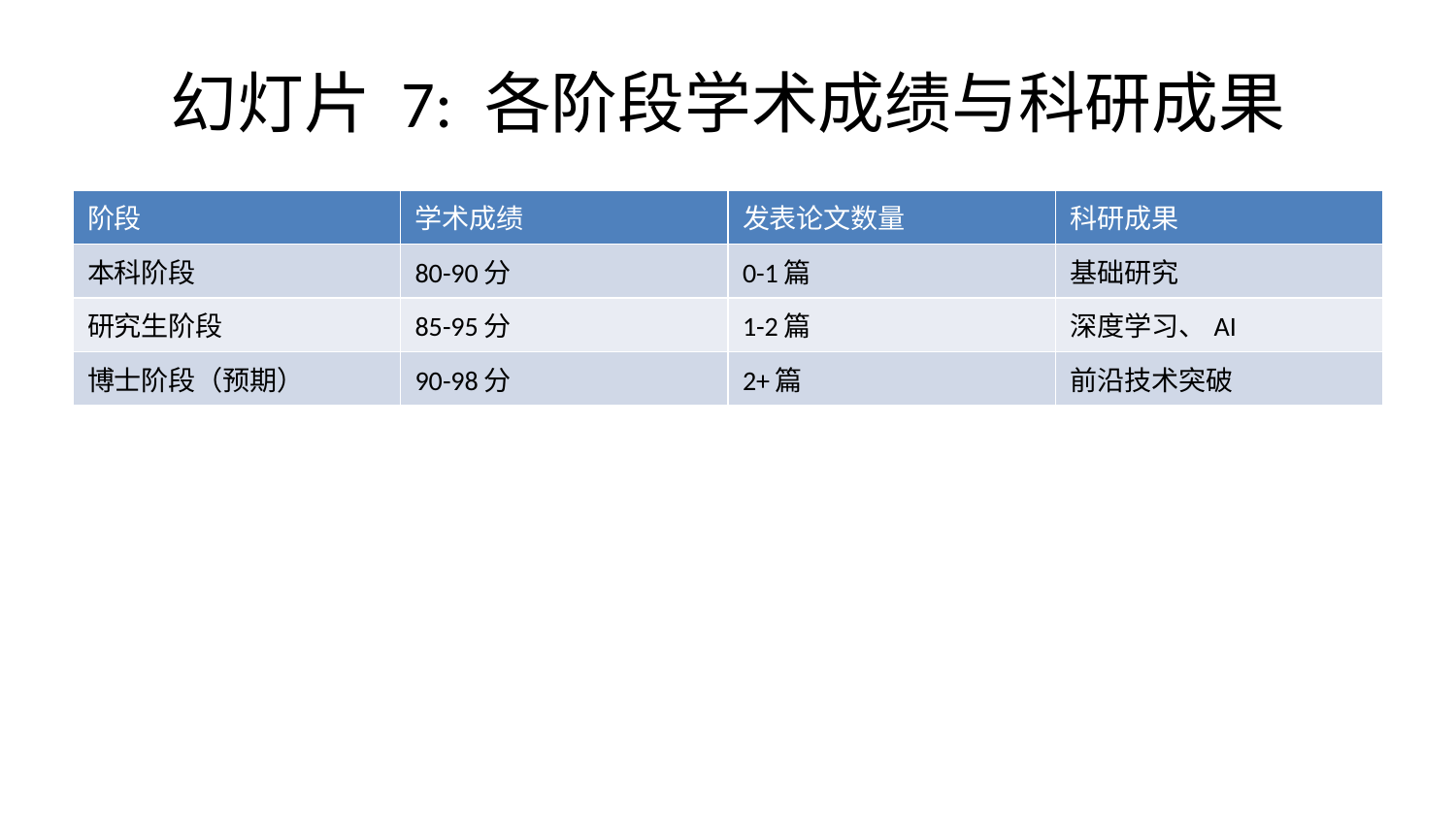

# 幻灯片 7: 各阶段学术成绩与科研成果
| 阶段 | 学术成绩 | 发表论文数量 | 科研成果 |
| --- | --- | --- | --- |
| 本科阶段 | 80-90分 | 0-1篇 | 基础研究 |
| 研究生阶段 | 85-95分 | 1-2篇 | 深度学习、AI |
| 博士阶段（预期） | 90-98分 | 2+篇 | 前沿技术突破 |